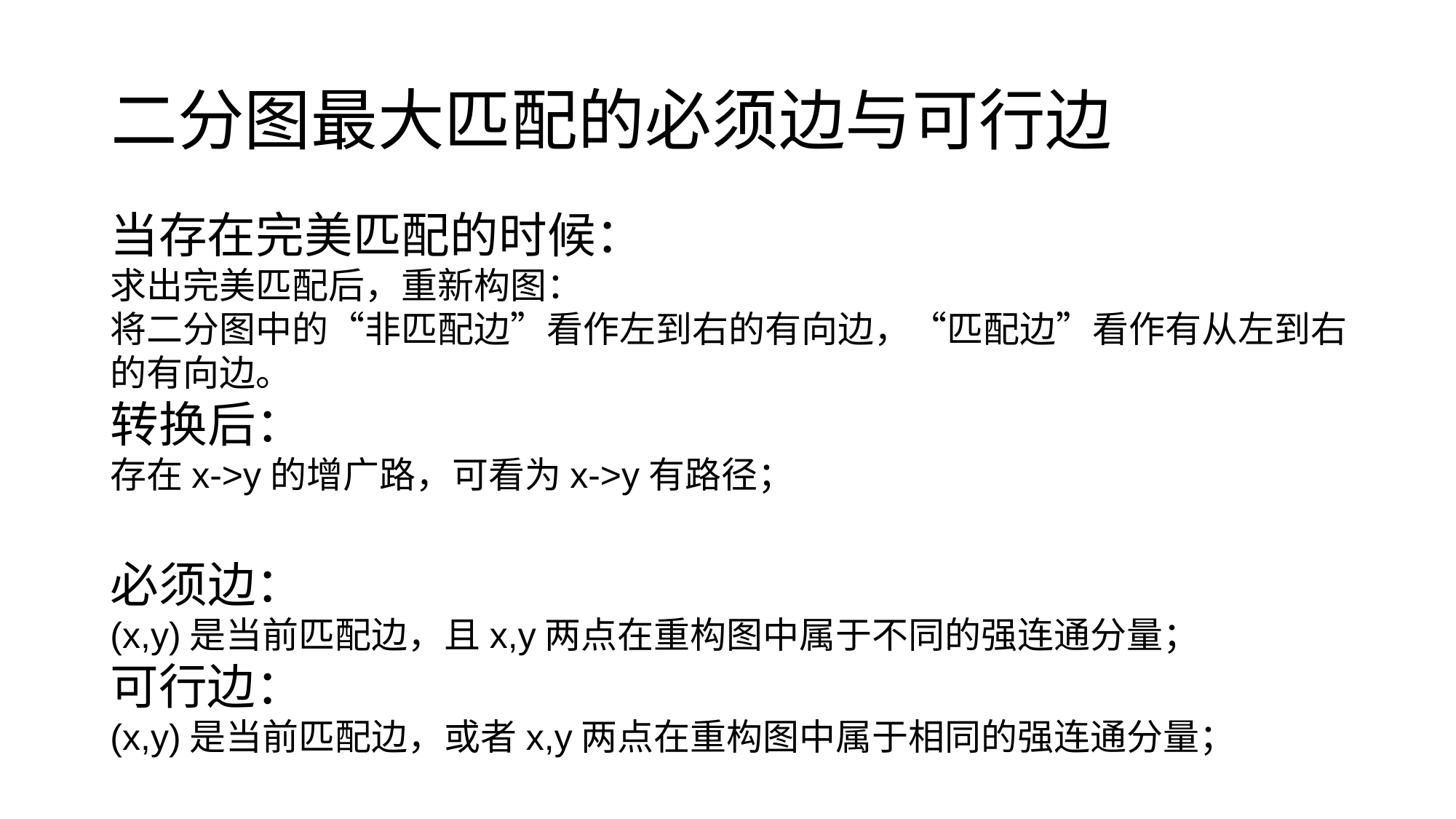

# 二分图最大匹配的必须边与可行边
当存在完美匹配的时候：
求出完美匹配后，重新构图：
将二分图中的“非匹配边”看作左到右的有向边，“匹配边”看作有从左到右的有向边。
转换后：
存在x->y的增广路，可看为x->y有路径；

必须边：
(x,y)是当前匹配边，且x,y两点在重构图中属于不同的强连通分量；
可行边：
(x,y)是当前匹配边，或者x,y两点在重构图中属于相同的强连通分量；